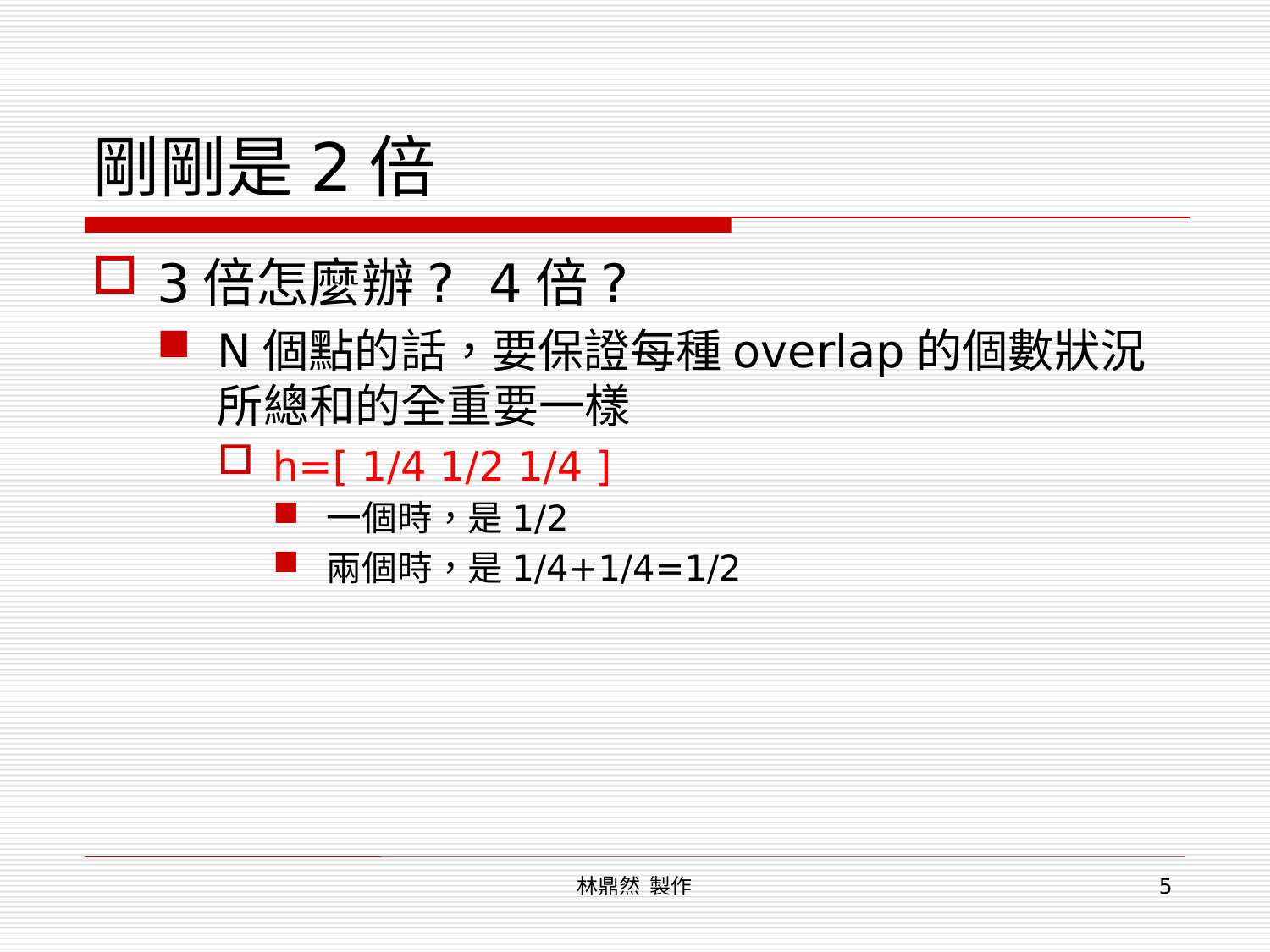

# 剛剛是2倍
3倍怎麼辦?  4倍?
N個點的話，要保證每種overlap的個數狀況所總和的全重要一樣
h=[ 1/4 1/2 1/4 ]
一個時，是1/2
兩個時，是1/4+1/4=1/2
林鼎然  製作
5